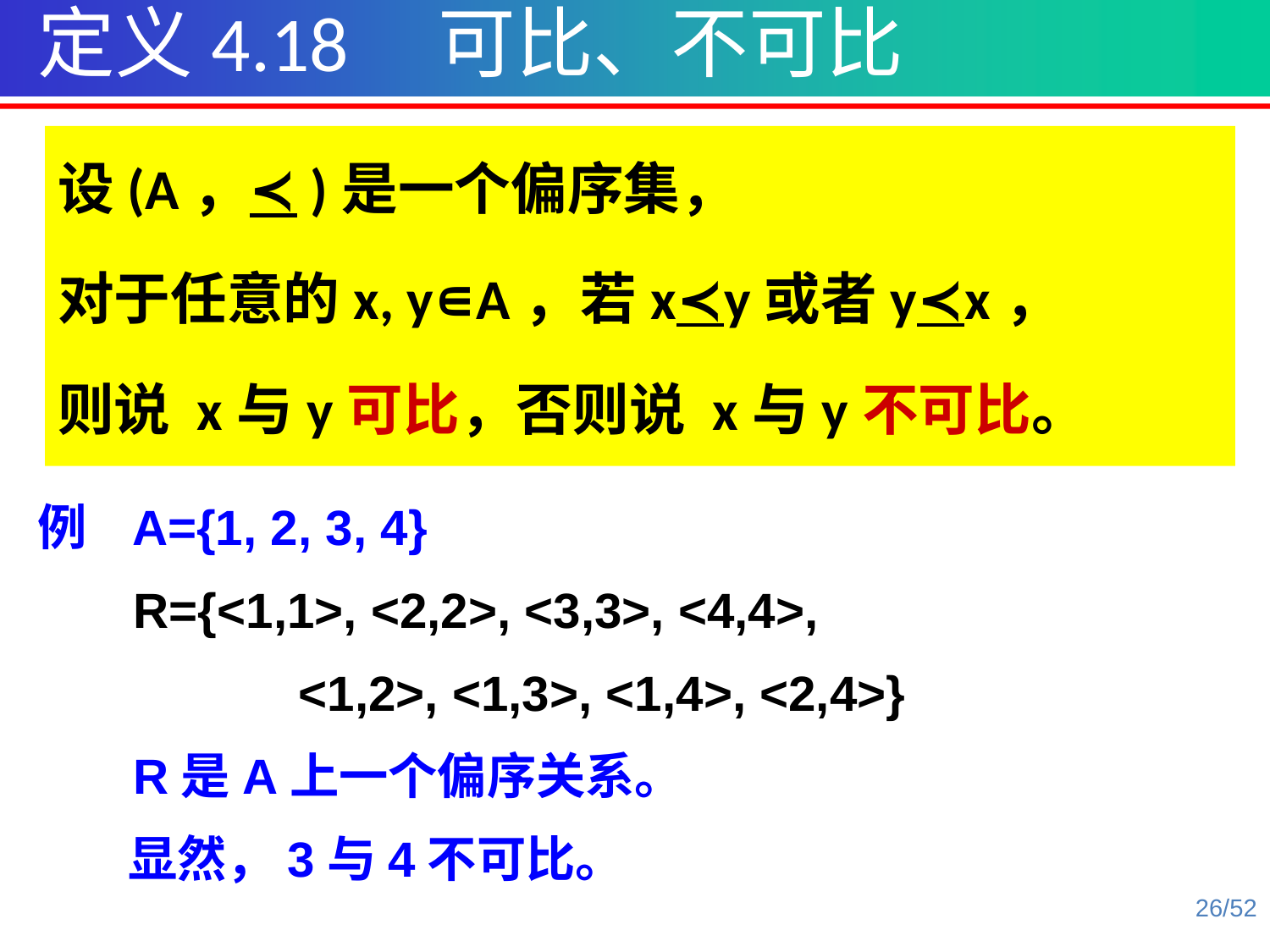

定义4.18    可比、不可比
设(A，≺)是一个偏序集，
对于任意的x, y∊A，若x≺y或者y≺x，
则说 x与y可比，否则说 x与y不可比。
例   A={1, 2, 3, 4}
       R={<1,1>, <2,2>, <3,3>, <4,4>,
                   <1,2>, <1,3>, <1,4>, <2,4>}
       R是A上一个偏序关系。
       显然，3与4不可比。
26/52